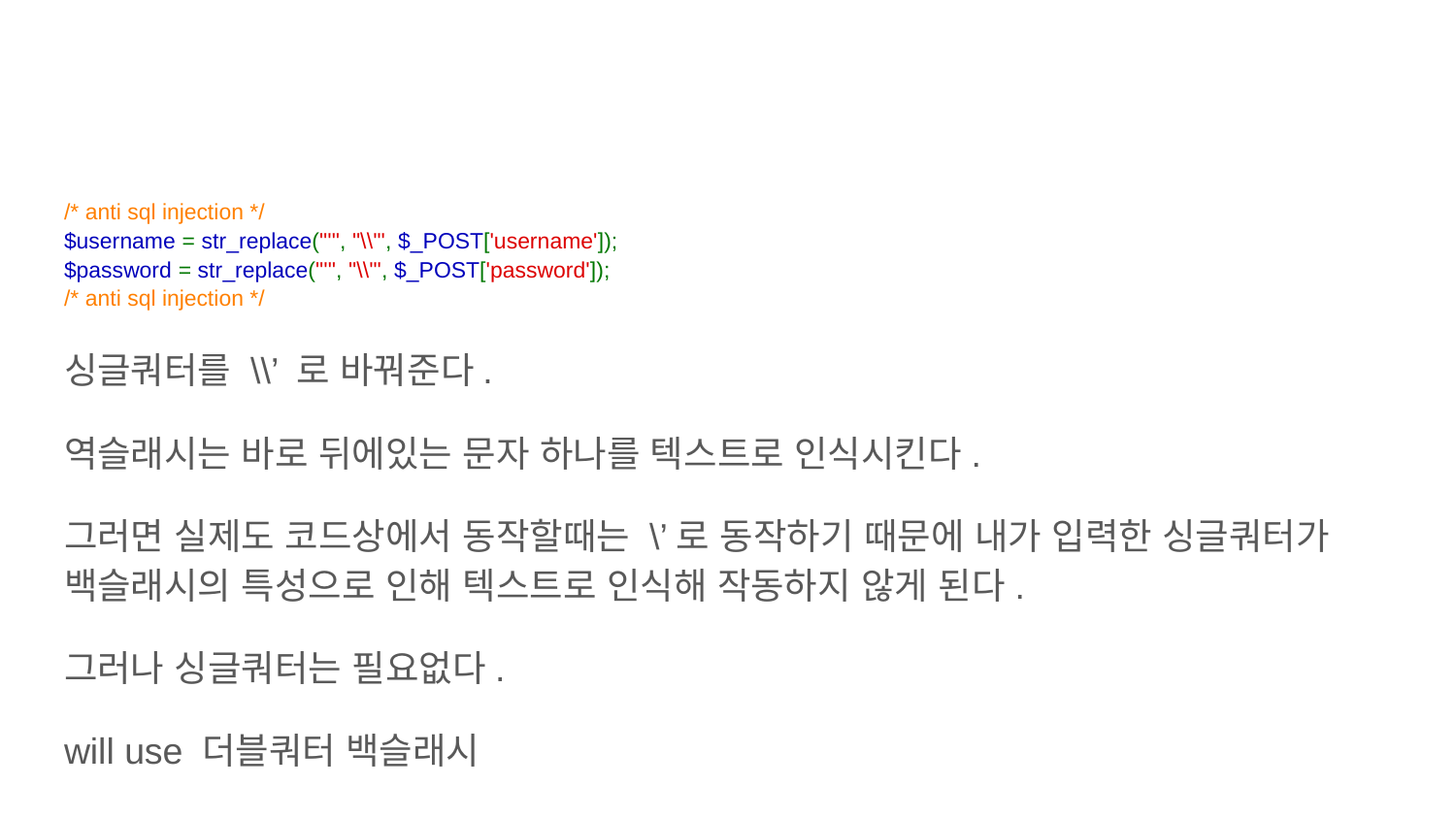

#
/* anti sql injection */
$username = str_replace("'", "\\'", $_POST['username']);
$password = str_replace("'", "\\'", $_POST['password']);
/* anti sql injection */

싱글쿼터를 \\’ 로 바꿔준다.
역슬래시는 바로 뒤에있는 문자 하나를 텍스트로 인식시킨다.
그러면 실제도 코드상에서 동작할때는 \’로 동작하기 때문에 내가 입력한 싱글쿼터가 백슬래시의 특성으로 인해 텍스트로 인식해 작동하지 않게 된다.
그러나 싱글쿼터는 필요없다.
will use 더블쿼터 백슬래시